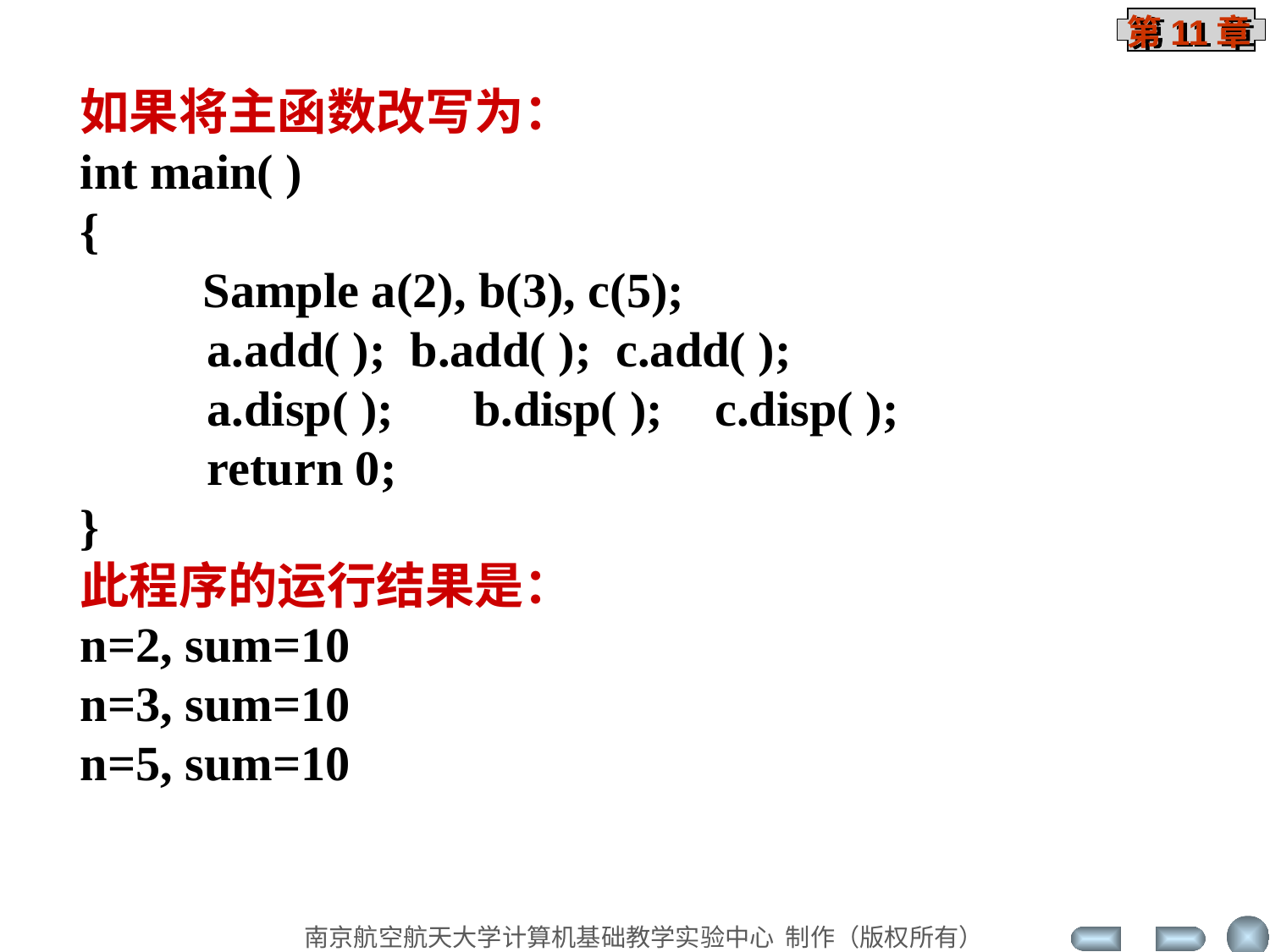

如果将主函数改写为：
int main( )
{
          Sample a(2), b(3), c(5);
	a.add( );  b.add( );  c.add( );
	a.disp( );	 b.disp( );	c.disp( );
	return 0;
}
此程序的运行结果是：
n=2, sum=10
n=3, sum=10
n=5, sum=10